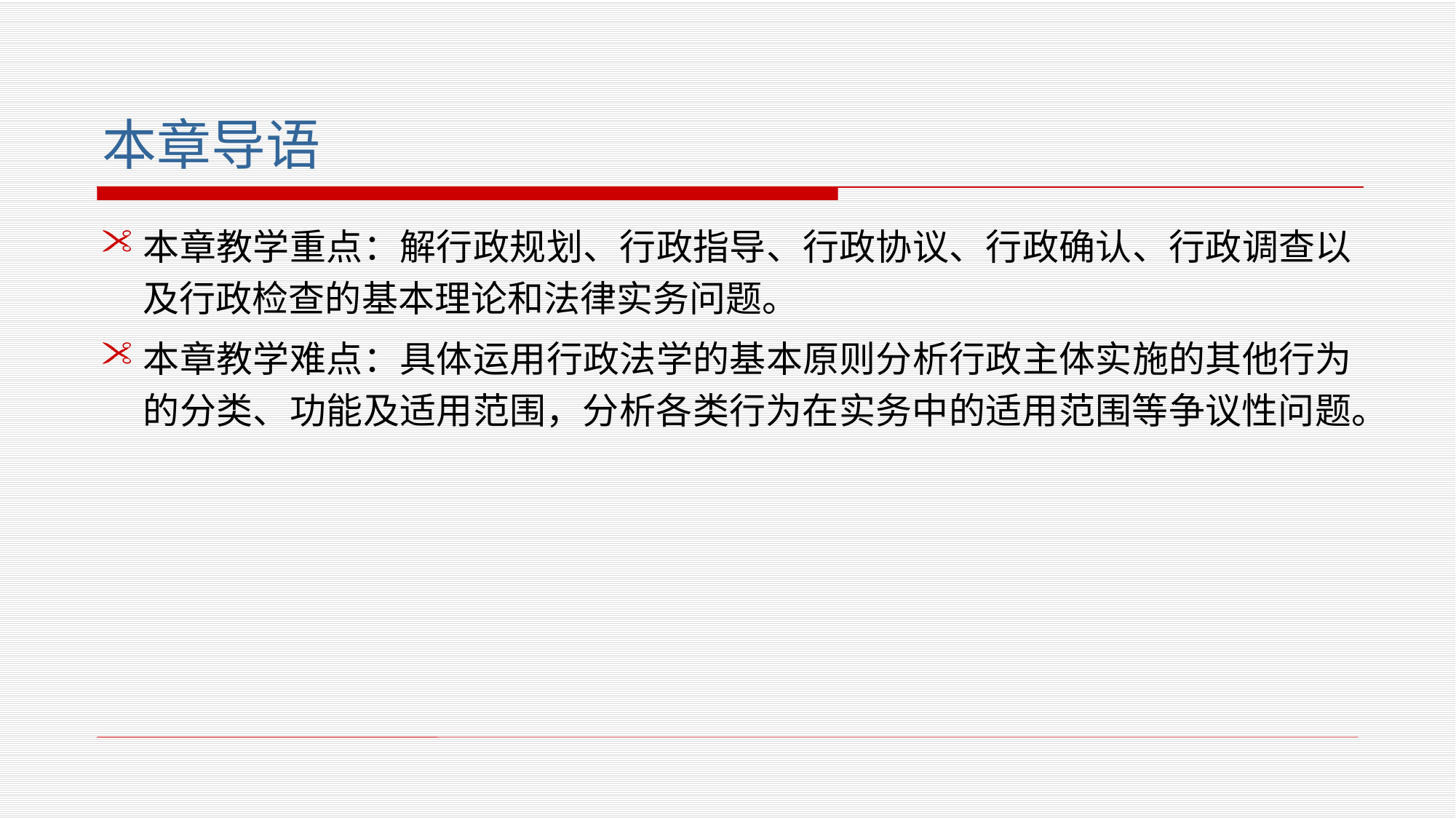

# 本章导语
本章教学重点：解行政规划、行政指导、行政协议、行政确认、行政调查以及行政检查的基本理论和法律实务问题。
本章教学难点：具体运用行政法学的基本原则分析行政主体实施的其他行为的分类、功能及适用范围，分析各类行为在实务中的适用范围等争议性问题。